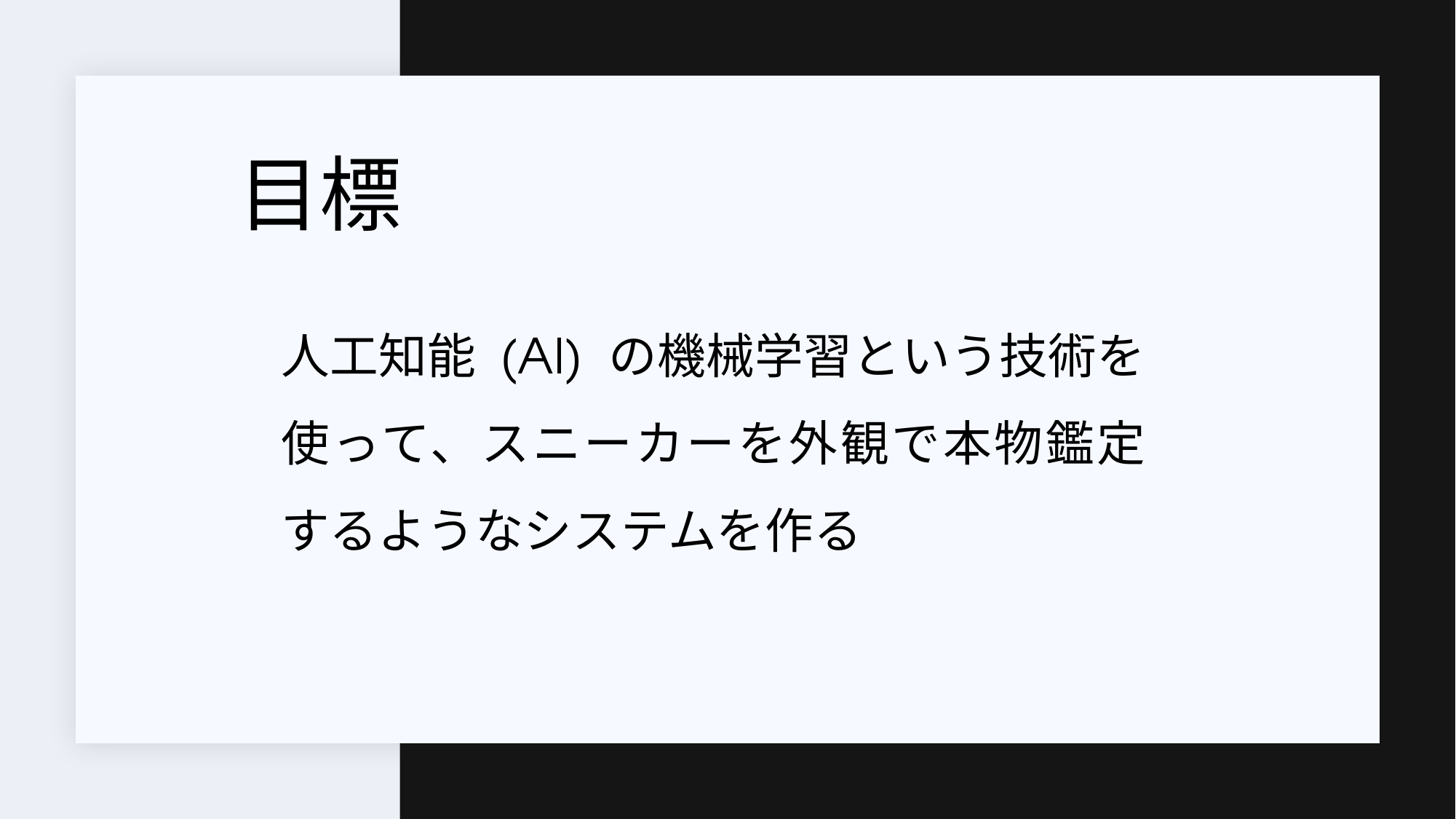

# 目標
人工知能 (AI) の機械学習という技術を使って、スニーカーを外観で本物鑑定するようなシステムを作る